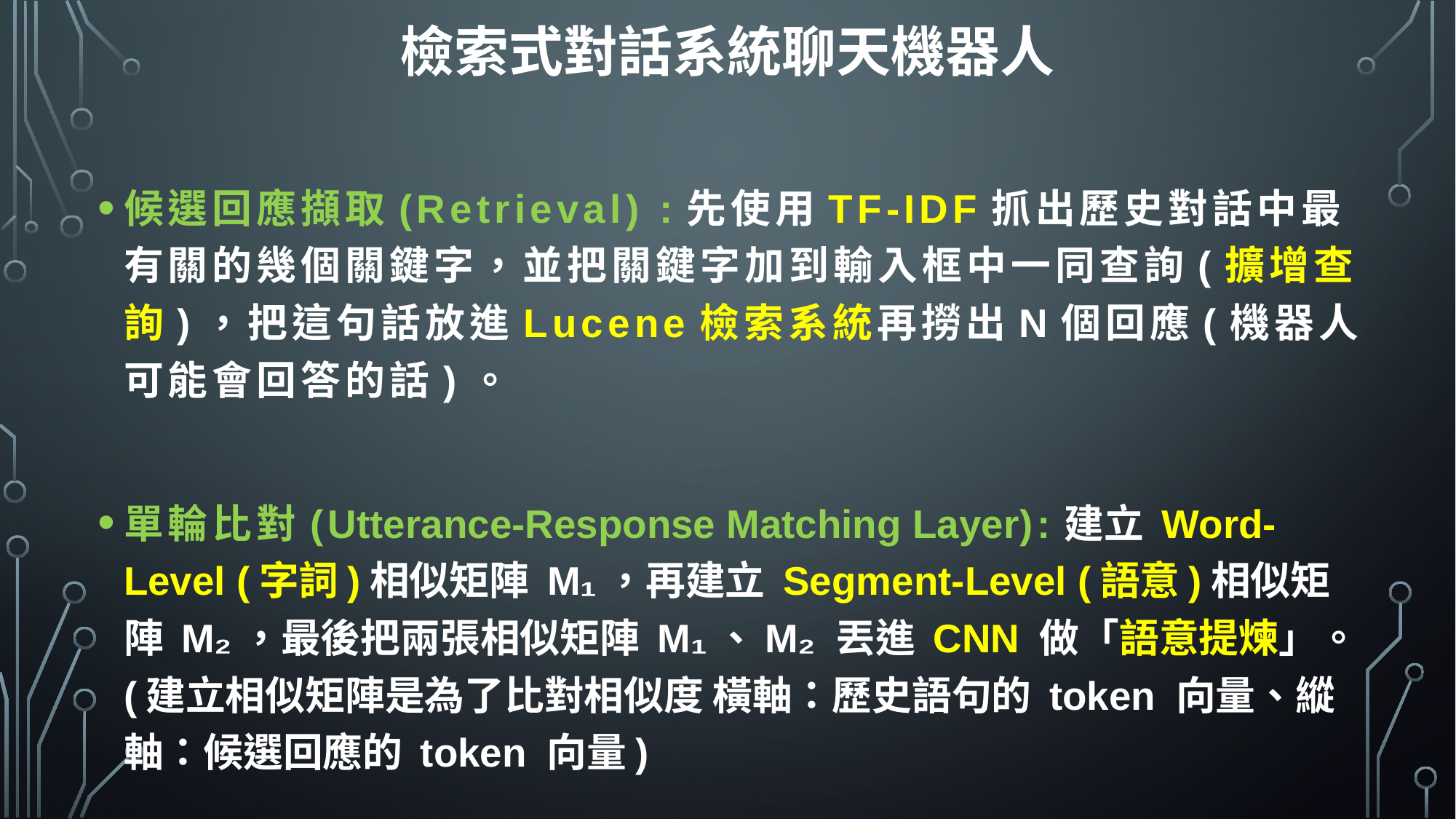

檢索式對話系統聊天機器人
候選回應擷取(Retrieval) :先使用TF-IDF抓出歷史對話中最有關的幾個關鍵字，並把關鍵字加到輸入框中一同查詢(擴增查詢)，把這句話放進Lucene檢索系統再撈出N個回應(機器人可能會回答的話)。

單輪比對(Utterance-Response Matching Layer):建立 Word-Level (字詞)相似矩陣 M₁，再建立 Segment-Level (語意)相似矩陣 M₂，最後把兩張相似矩陣 M₁、M₂ 丟進 CNN 做「語意提煉」。(建立相似矩陣是為了比對相似度 橫軸：歷史語句的 token 向量、縱軸：候選回應的 token 向量)